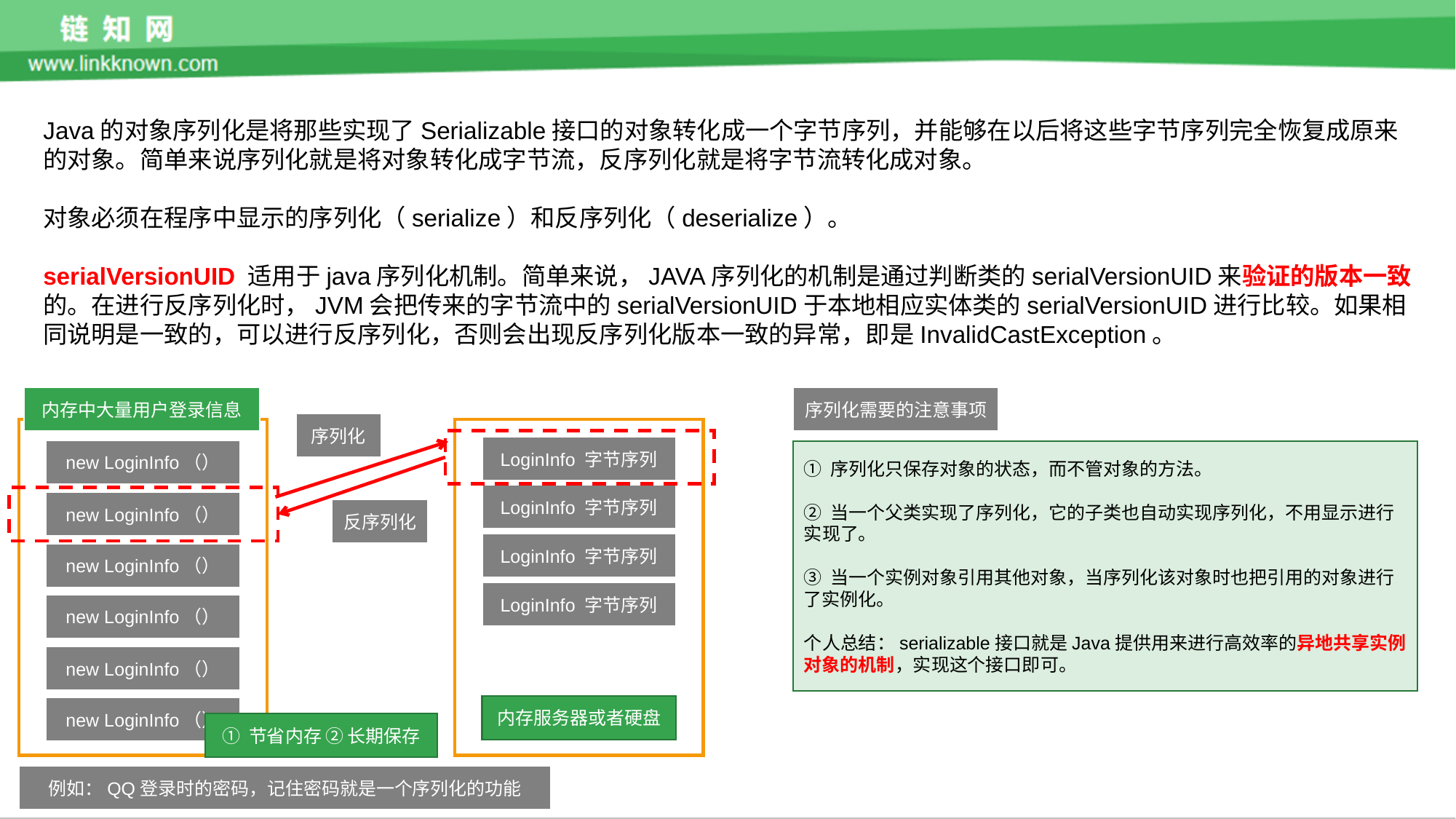

Java的对象序列化是将那些实现了Serializable接口的对象转化成一个字节序列，并能够在以后将这些字节序列完全恢复成原来的对象。简单来说序列化就是将对象转化成字节流，反序列化就是将字节流转化成对象。

对象必须在程序中显示的序列化（serialize）和反序列化（deserialize）。

serialVersionUID 适用于java序列化机制。简单来说，JAVA序列化的机制是通过判断类的serialVersionUID来验证的版本一致的。在进行反序列化时，JVM会把传来的字节流中的serialVersionUID于本地相应实体类的serialVersionUID进行比较。如果相同说明是一致的，可以进行反序列化，否则会出现反序列化版本一致的异常，即是InvalidCastException。
内存中大量用户登录信息
序列化需要的注意事项
序列化

LoginInfo 字节序列
new LoginInfo（）
① 序列化只保存对象的状态，而不管对象的方法。

② 当一个父类实现了序列化，它的子类也自动实现序列化，不用显示进行实现了。

③ 当一个实例对象引用其他对象，当序列化该对象时也把引用的对象进行了实例化。

个人总结：serializable接口就是Java提供用来进行高效率的异地共享实例对象的机制，实现这个接口即可。
LoginInfo 字节序列

new LoginInfo（）
反序列化
LoginInfo 字节序列
new LoginInfo（）
LoginInfo 字节序列
new LoginInfo（）
new LoginInfo（）
内存服务器或者硬盘
new LoginInfo（）
① 节省内存 ② 长期保存
例如：QQ登录时的密码，记住密码就是一个序列化的功能